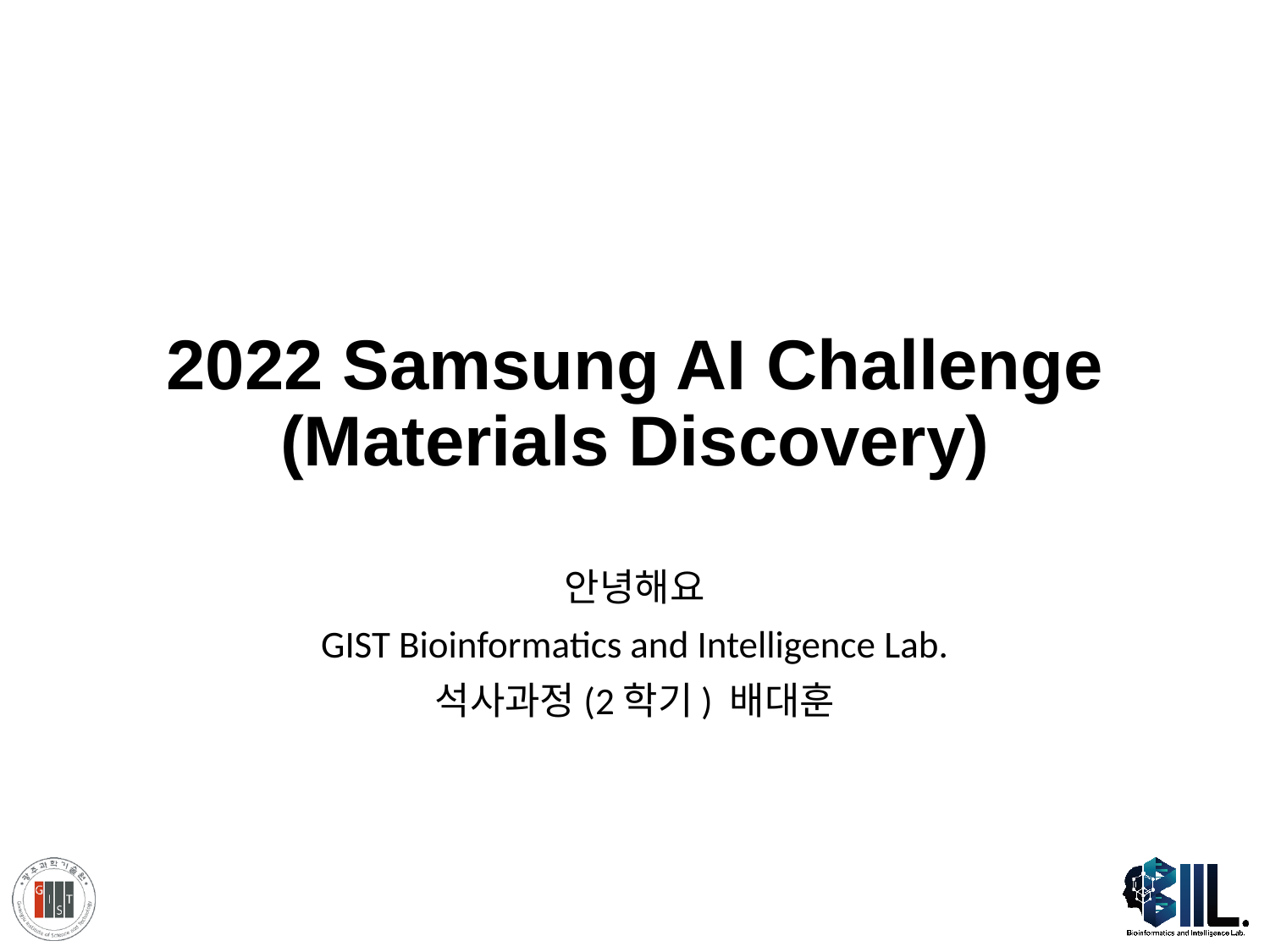

# 2022 Samsung AI Challenge (Materials Discovery)

안녕해요
GIST Bioinformatics and Intelligence Lab.
석사과정(2학기) 배대훈